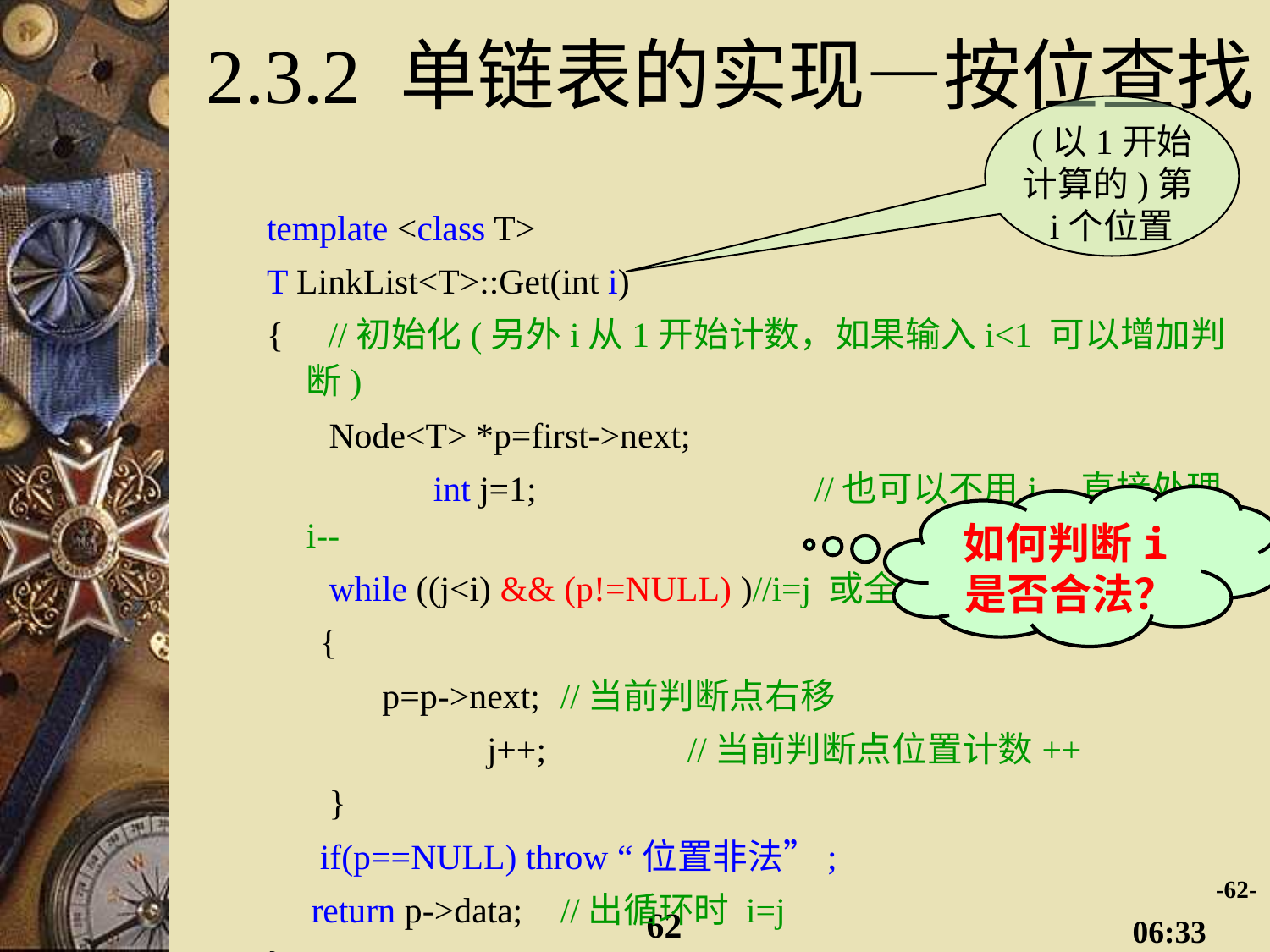

# 2.3.2 单链表的实现—按位查找
(以1开始计算的)第i个位置
template <class T>
T LinkList<T>::Get(int i)
{     //初始化(另外i从1开始计数，如果输入i<1 可以增加判断)
       Node<T> *p=first->next;
		int j=1;			//也可以不用j，直接处理i--
       while ((j<i) && (p!=NULL) )//i=j 或全部浏览完
      {
             p=p->next;	//当前判断点右移
		      j++; 		//当前判断点位置计数++
       }
      if(p==NULL) throw “位置非法”;
     return p->data; 	//出循环时 i=j
}
如何判断i是否合法？
-62-